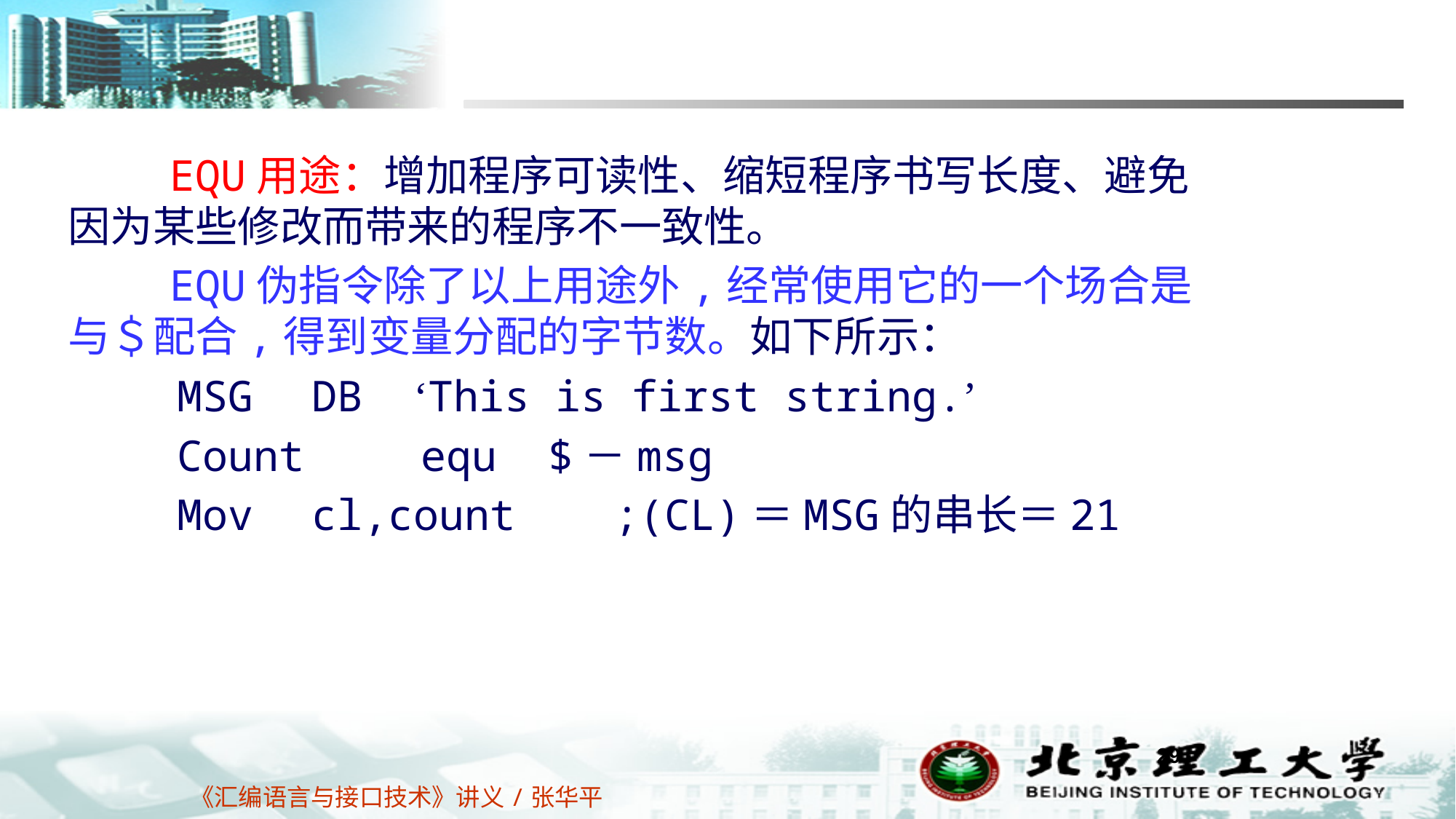

EQU用途：增加程序可读性、缩短程序书写长度、避免因为某些修改而带来的程序不一致性。
    EQU伪指令除了以上用途外,经常使用它的一个场合是与＄配合,得到变量分配的字节数。如下所示：
	MSG	 DB  ‘This is first string.’
	Count	 equ  $－msg
	Mov	 cl,count	;(CL)＝MSG的串长＝21
29